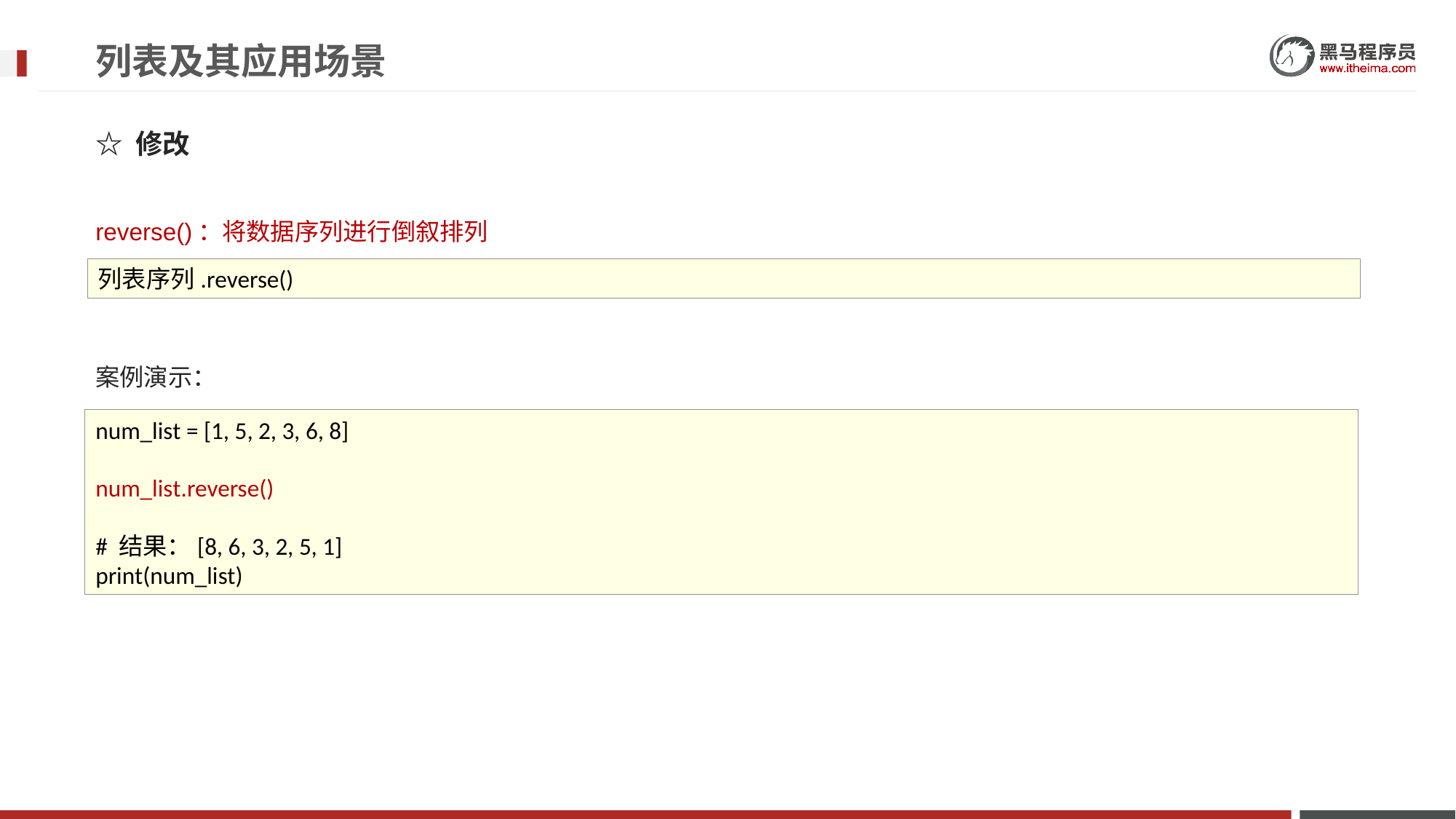

# 列表及其应用场景
☆ 修改
reverse()：将数据序列进行倒叙排列

案例演示：
列表序列.reverse()
num_list = [1, 5, 2, 3, 6, 8]

num_list.reverse()

# 结果：[8, 6, 3, 2, 5, 1]
print(num_list)